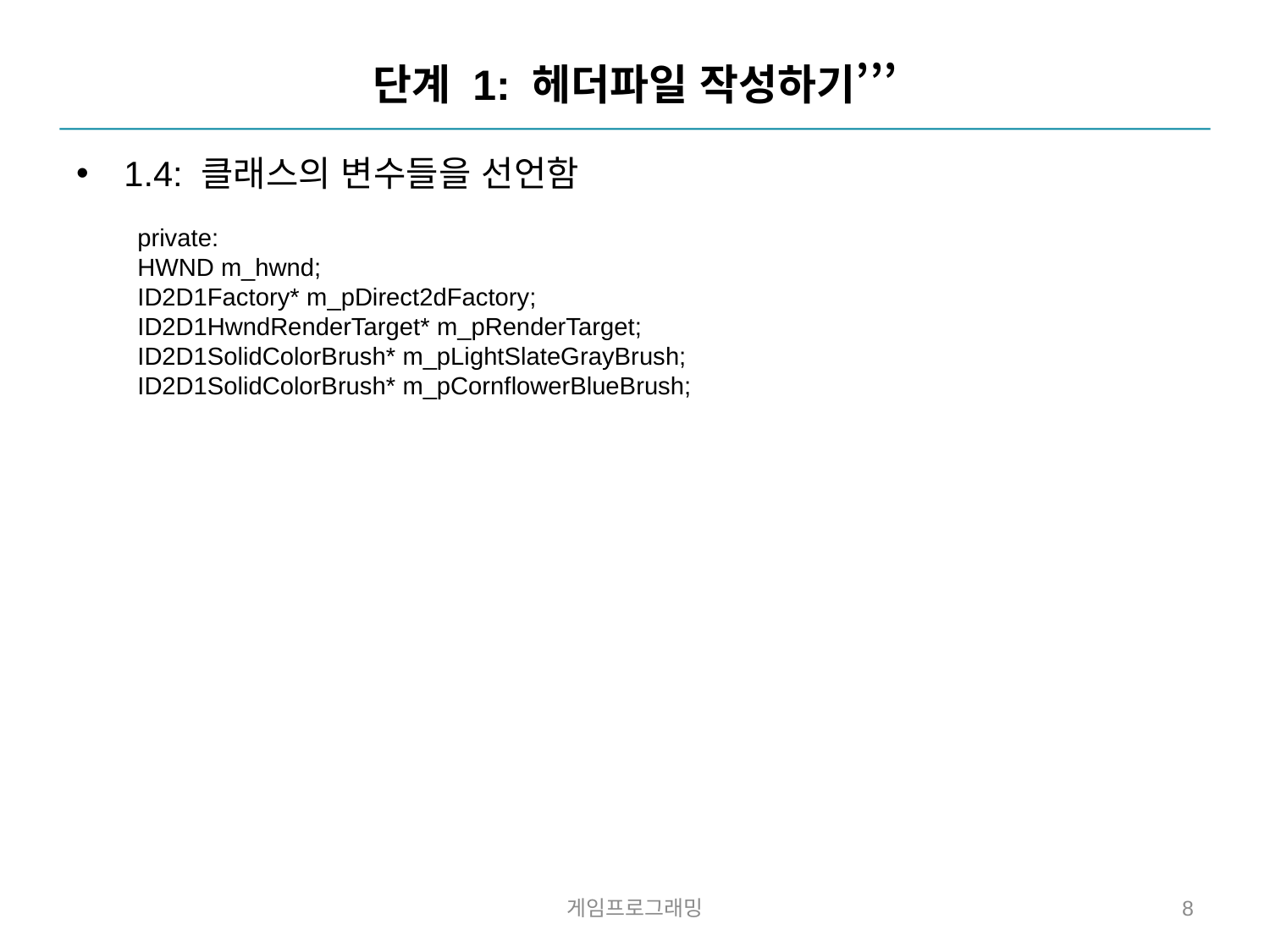

# 단계 1: 헤더파일 작성하기’’’
1.4: 클래스의 변수들을 선언함

private:
HWND m_hwnd;
ID2D1Factory* m_pDirect2dFactory;
ID2D1HwndRenderTarget* m_pRenderTarget;
ID2D1SolidColorBrush* m_pLightSlateGrayBrush;
ID2D1SolidColorBrush* m_pCornflowerBlueBrush;
게임프로그래밍
8